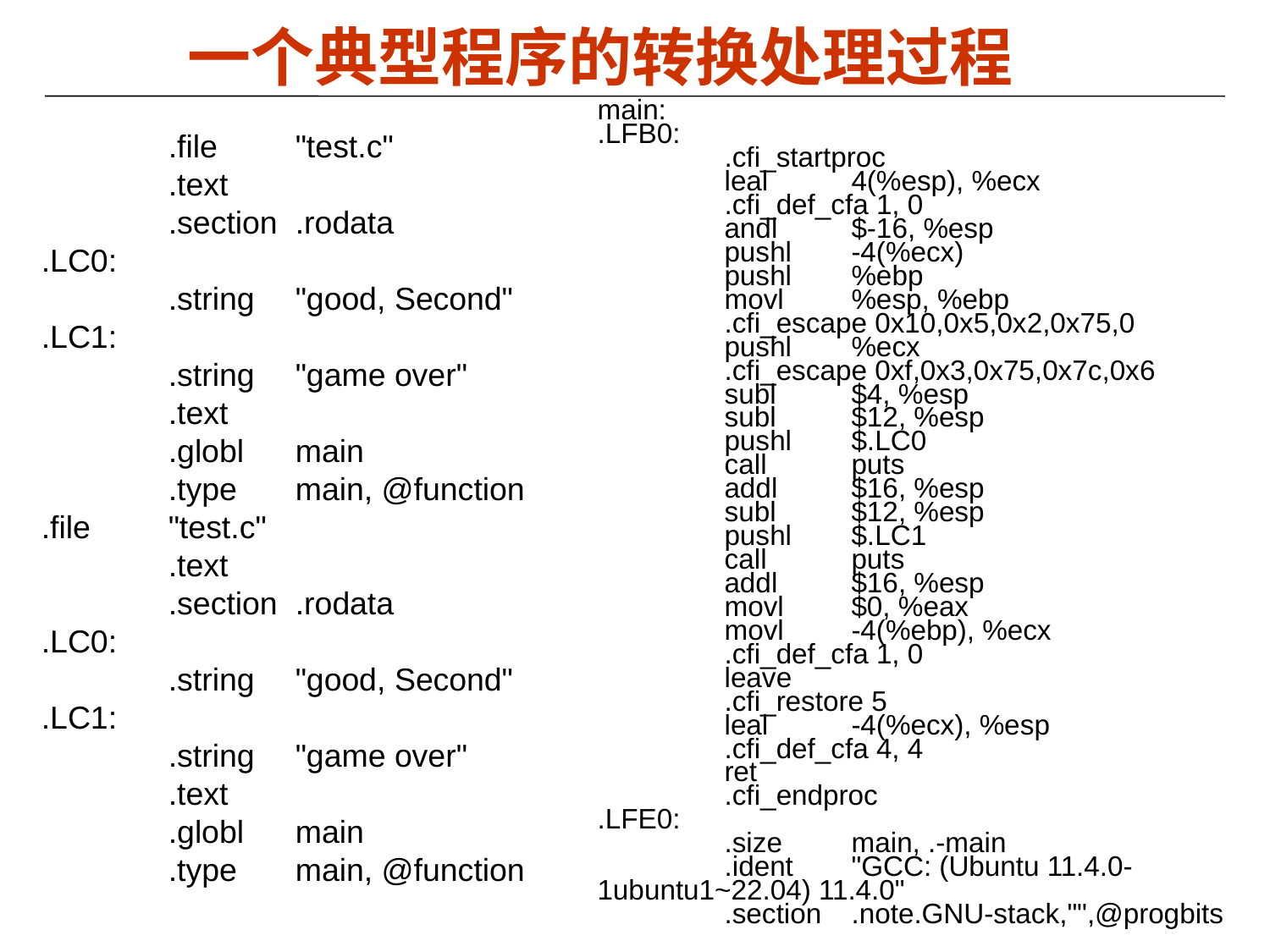

一个典型程序的转换处理过程
main:
.LFB0:
	.cfi_startproc
	leal	4(%esp), %ecx
	.cfi_def_cfa 1, 0
	andl	$-16, %esp
	pushl	-4(%ecx)
	pushl	%ebp
	movl	%esp, %ebp
	.cfi_escape 0x10,0x5,0x2,0x75,0
	pushl	%ecx
	.cfi_escape 0xf,0x3,0x75,0x7c,0x6
	subl	$4, %esp
	subl	$12, %esp
	pushl	$.LC0
	call	puts
	addl	$16, %esp
	subl	$12, %esp
	pushl	$.LC1
	call	puts
	addl	$16, %esp
	movl	$0, %eax
	movl	-4(%ebp), %ecx
	.cfi_def_cfa 1, 0
	leave
	.cfi_restore 5
	leal	-4(%ecx), %esp
	.cfi_def_cfa 4, 4
	ret
	.cfi_endproc
.LFE0:
	.size	main, .-main
	.ident	"GCC: (Ubuntu 11.4.0-1ubuntu1~22.04) 11.4.0"
	.section	.note.GNU-stack,"",@progbits
	.file	"test.c"
	.text
	.section	.rodata
.LC0:
	.string	"good, Second"
.LC1:
	.string	"game over"
	.text
	.globl	main
	.type	main, @function
.file	"test.c"
	.text
	.section	.rodata
.LC0:
	.string	"good, Second"
.LC1:
	.string	"game over"
	.text
	.globl	main
	.type	main, @function